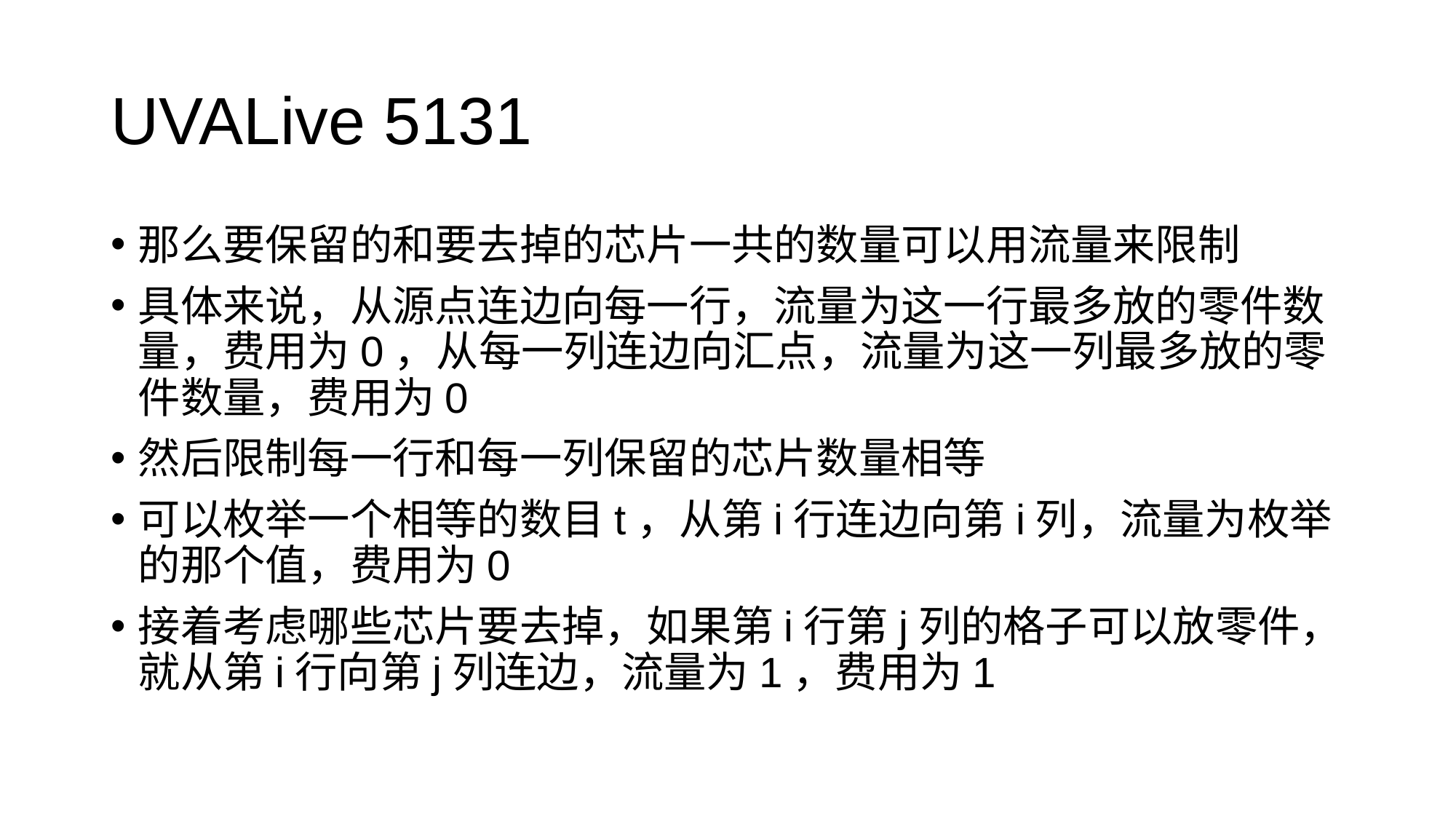

# UVALive 5131
那么要保留的和要去掉的芯片一共的数量可以用流量来限制
具体来说，从源点连边向每一行，流量为这一行最多放的零件数量，费用为0，从每一列连边向汇点，流量为这一列最多放的零件数量，费用为0
然后限制每一行和每一列保留的芯片数量相等
可以枚举一个相等的数目t，从第i行连边向第i列，流量为枚举的那个值，费用为0
接着考虑哪些芯片要去掉，如果第i行第j列的格子可以放零件，就从第i行向第j列连边，流量为1，费用为1